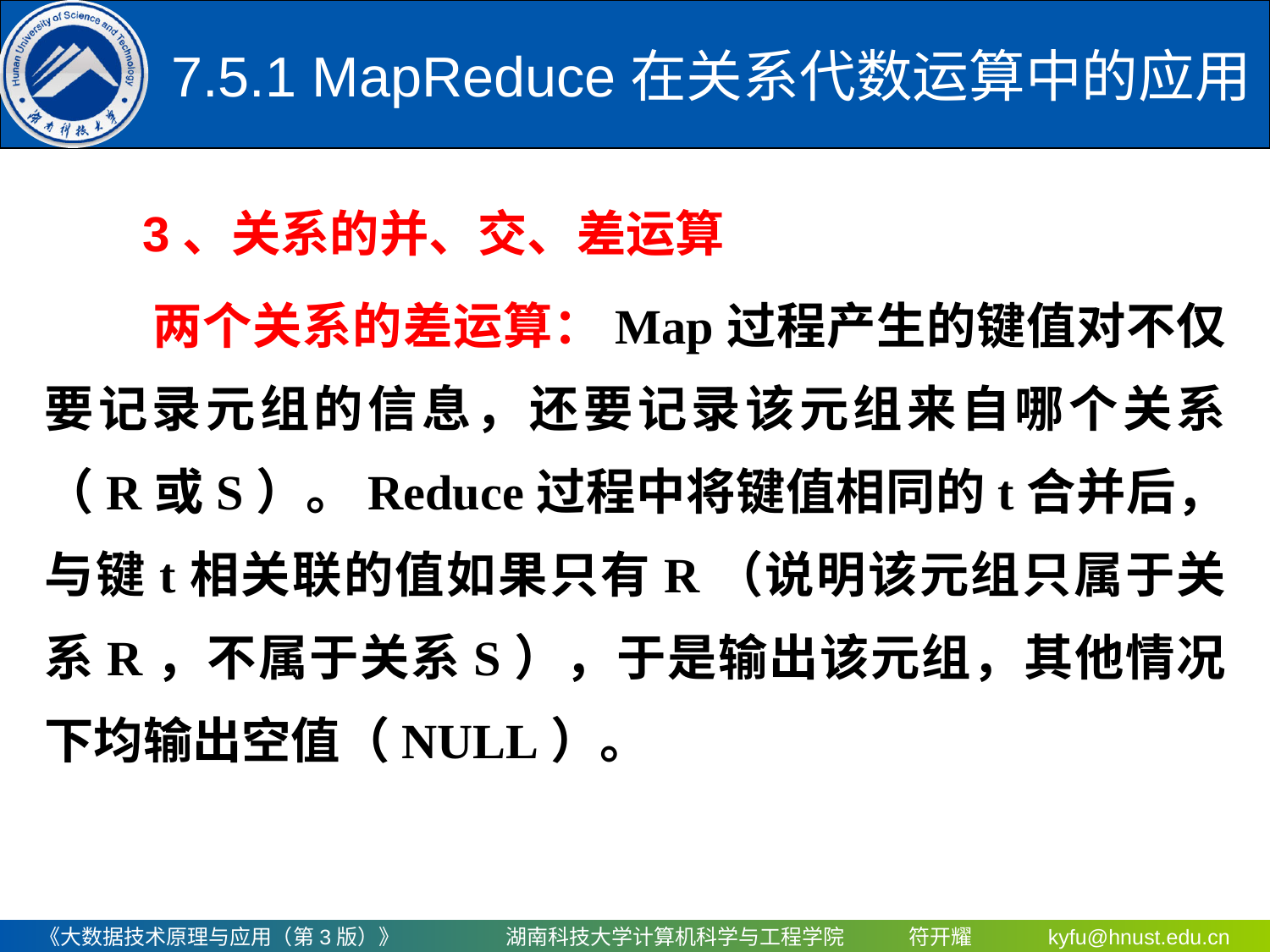

7.5.1 MapReduce在关系代数运算中的应用
        3、关系的并、交、差运算
        两个关系的差运算：Map过程产生的键值对不仅要记录元组的信息，还要记录该元组来自哪个关系（R或S）。Reduce过程中将键值相同的t合并后，与键t相关联的值如果只有R（说明该元组只属于关系R，不属于关系S），于是输出该元组，其他情况下均输出空值（NULL）。